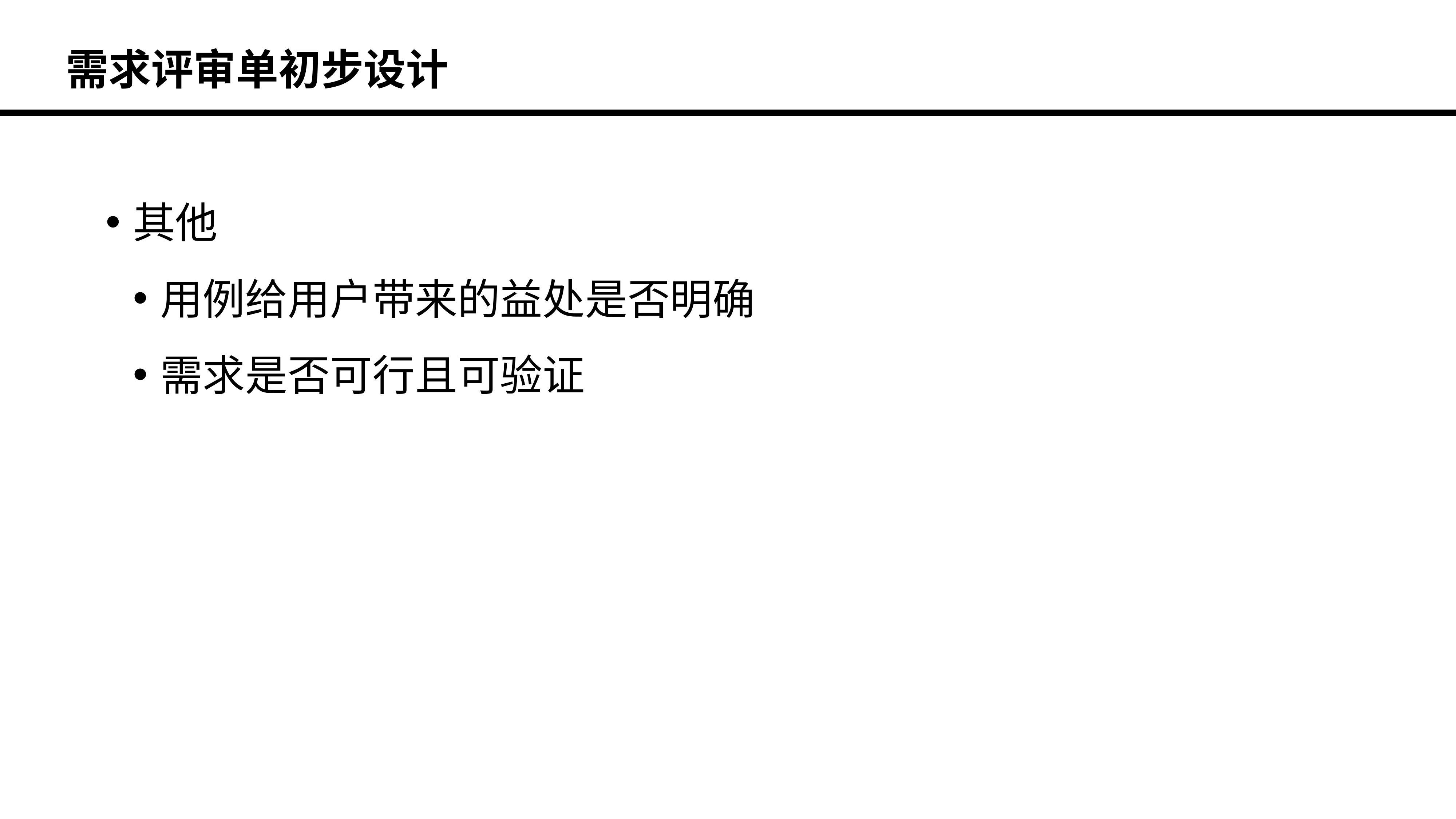

需求评审单初步设计

其他
用例给用户带来的益处是否明确
需求是否可行且可验证